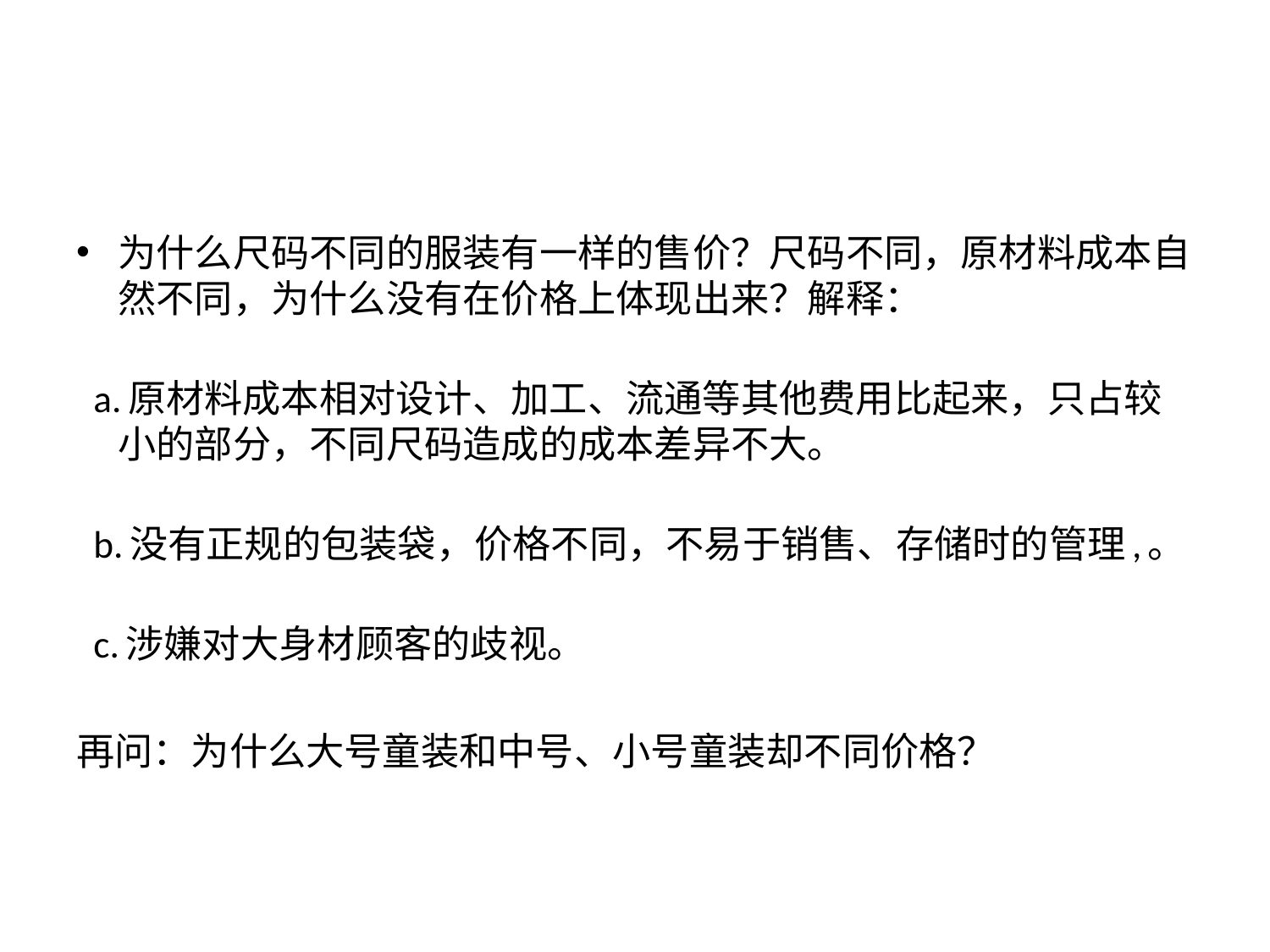

#
为什么尺码不同的服装有一样的售价？尺码不同，原材料成本自然不同，为什么没有在价格上体现出来？解释：
  a.原材料成本相对设计、加工、流通等其他费用比起来，只占较小的部分，不同尺码造成的成本差异不大。
  b.没有正规的包装袋，价格不同，不易于销售、存储时的管理,。
  c.涉嫌对大身材顾客的歧视。

再问：为什么大号童装和中号、小号童装却不同价格？